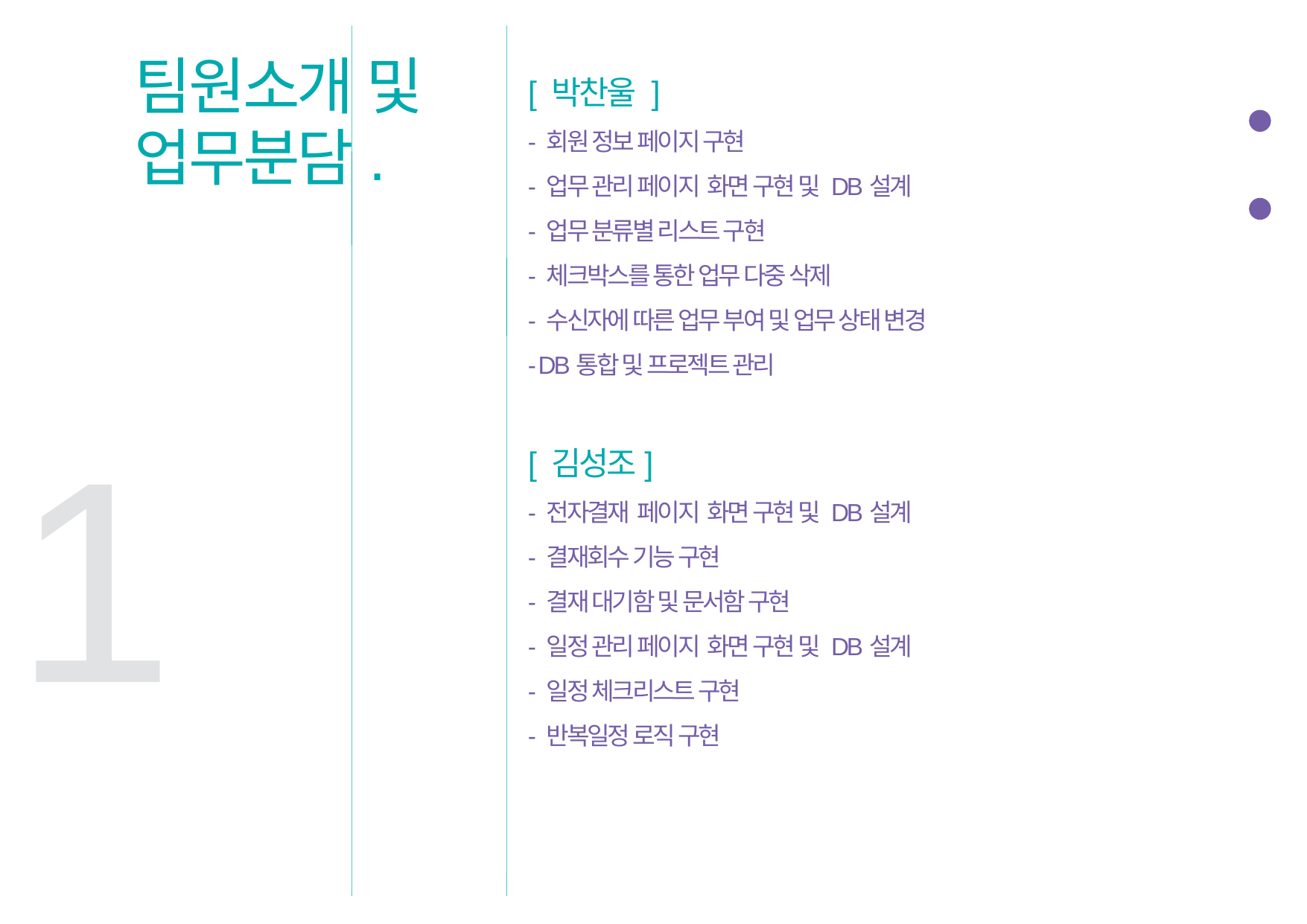

팀원소개 및 업무분담.
[ 박찬울 ]
- 회원 정보 페이지 구현
- 업무 관리 페이지  화면 구현 및 DB설계
- 업무 분류별 리스트 구현
- 체크박스를 통한 업무 다중 삭제
- 수신자에 따른 업무 부여 및 업무 상태 변경
- DB통합 및 프로젝트 관리

[ 김성조]
- 전자결재  페이지  화면 구현 및 DB설계
- 결재회수 기능 구현
- 결재 대기함 및 문서함 구현
- 일정 관리 페이지  화면 구현 및 DB설계
- 일정 체크리스트 구현
- 반복일정 로직 구현
1